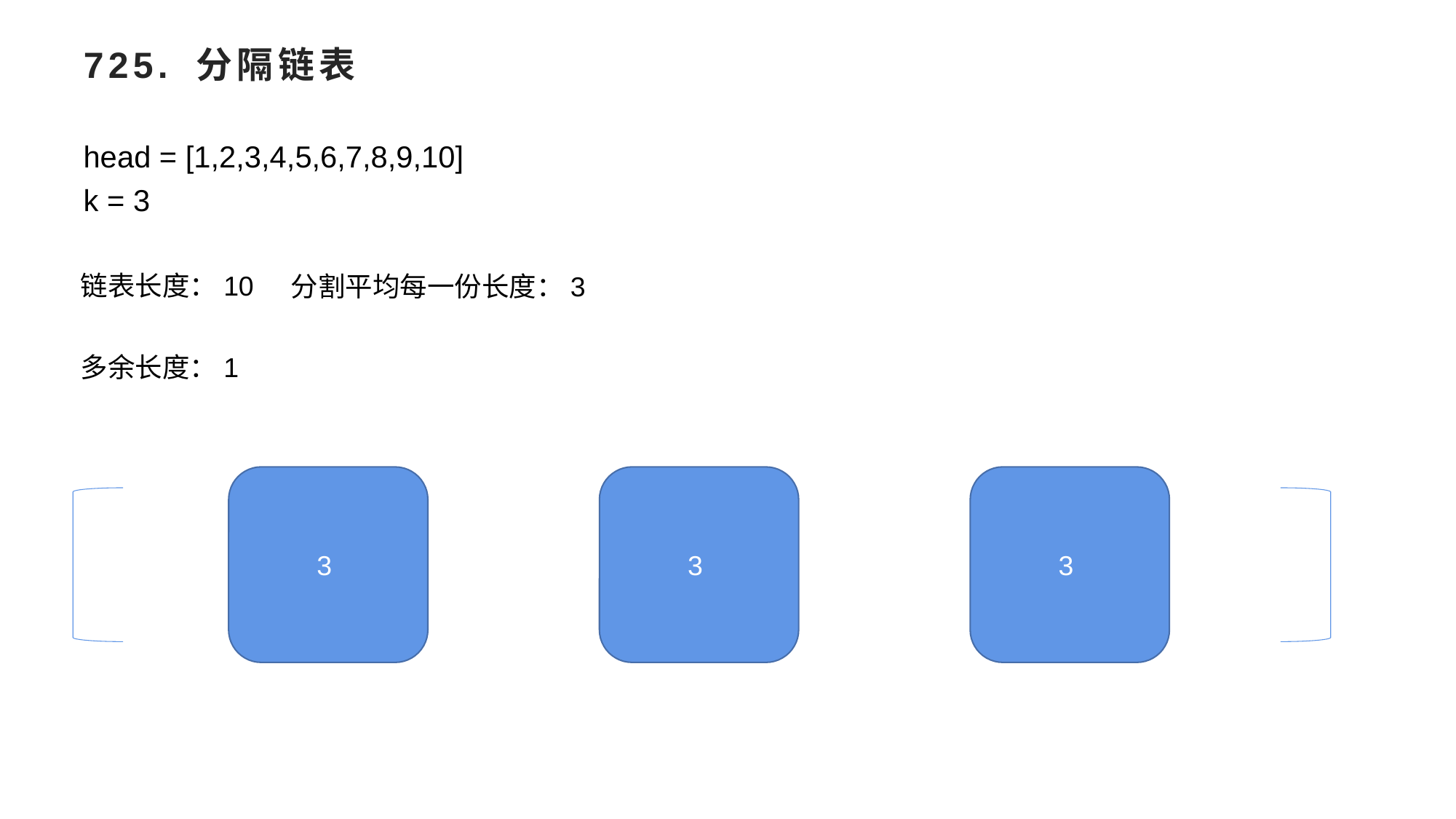

# 725. 分隔链表
head = [1,2,3,4,5,6,7,8,9,10]
k = 3
链表长度：10
分割平均每一份长度：3
多余长度：1
3
3
3